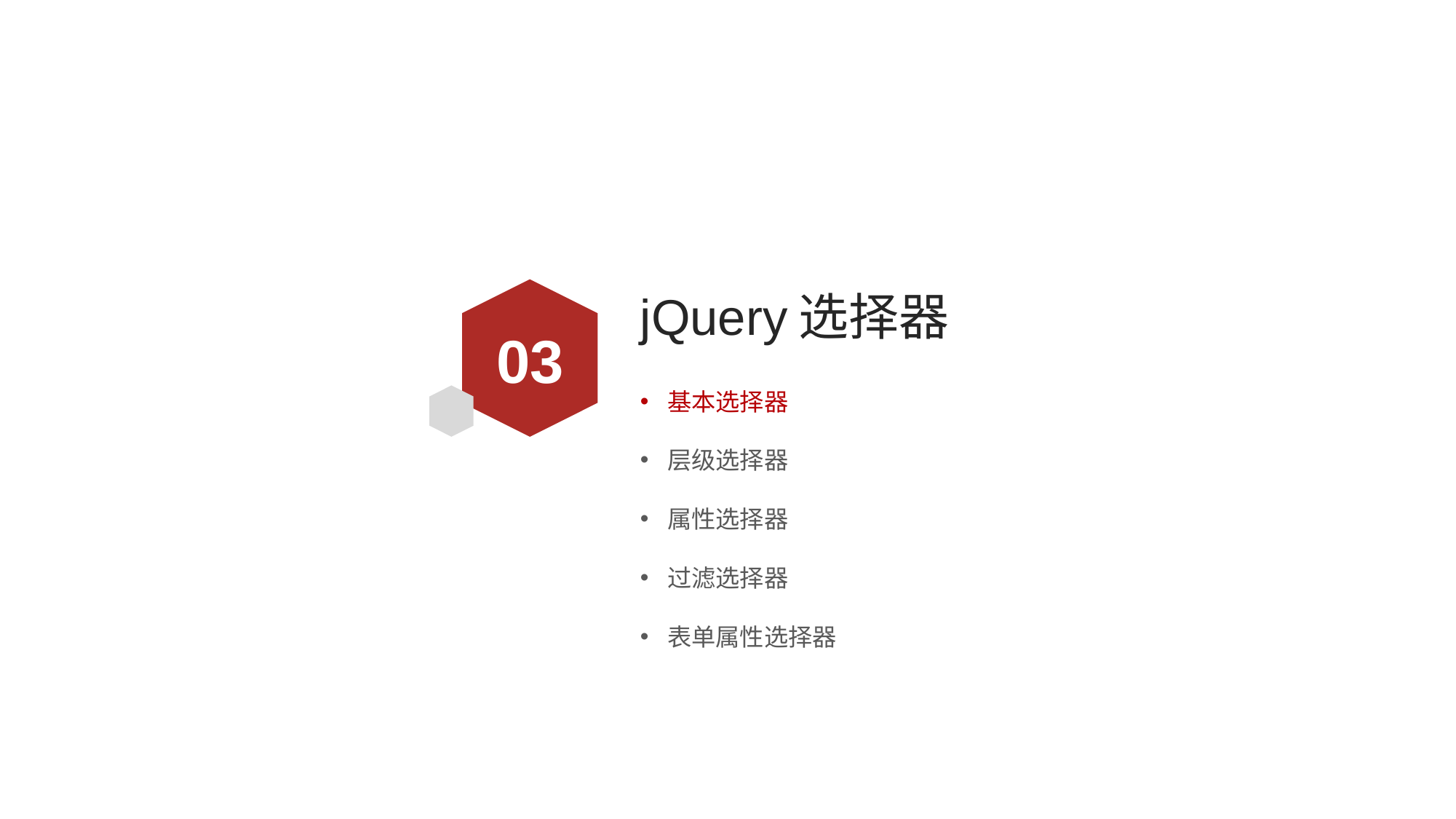

# jQuery选择器
03
基本选择器
层级选择器
属性选择器
过滤选择器
表单属性选择器